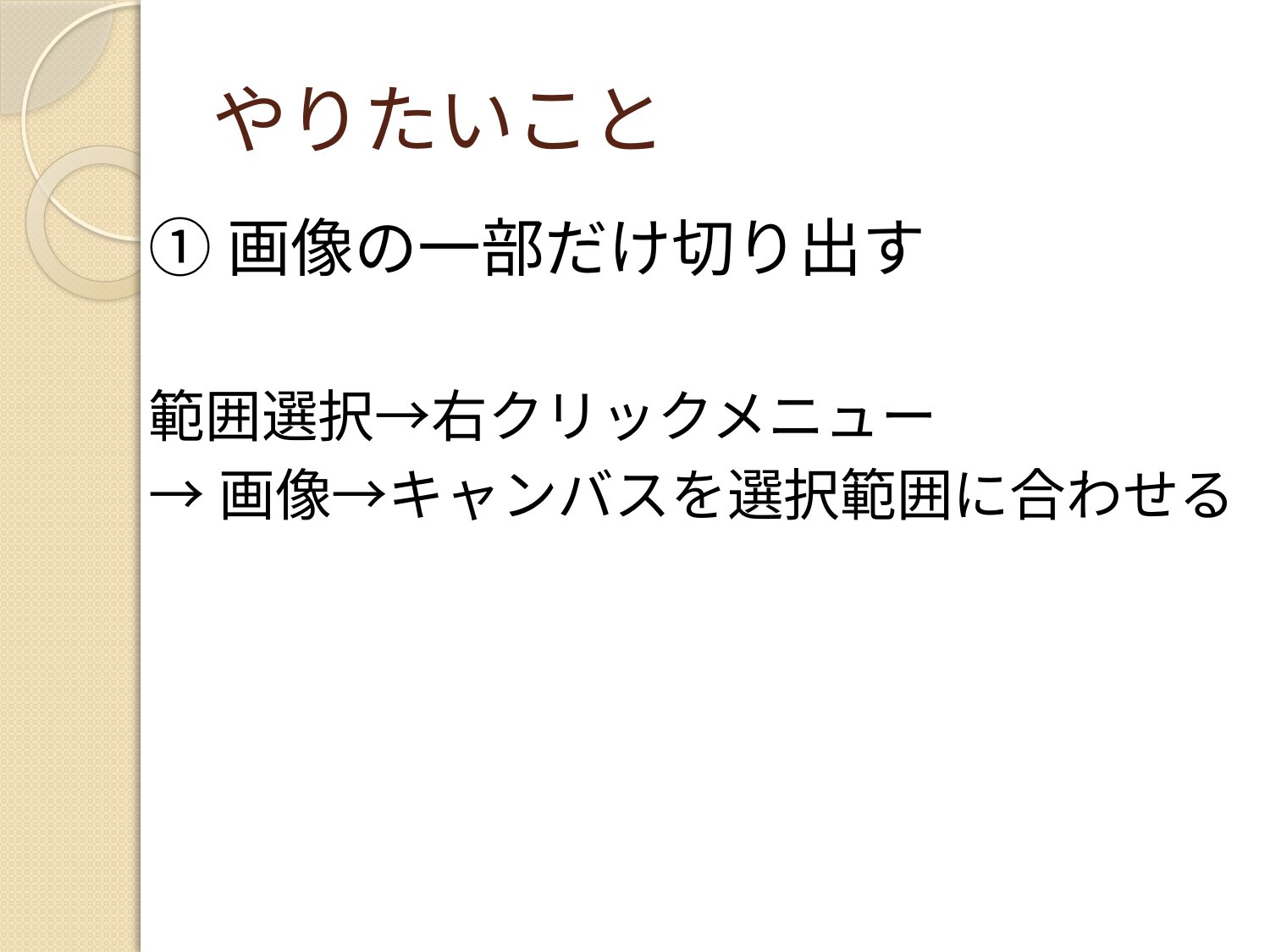

# やりたいこと
①画像の一部だけ切り出す

範囲選択→右クリックメニュー
→画像→キャンバスを選択範囲に合わせる